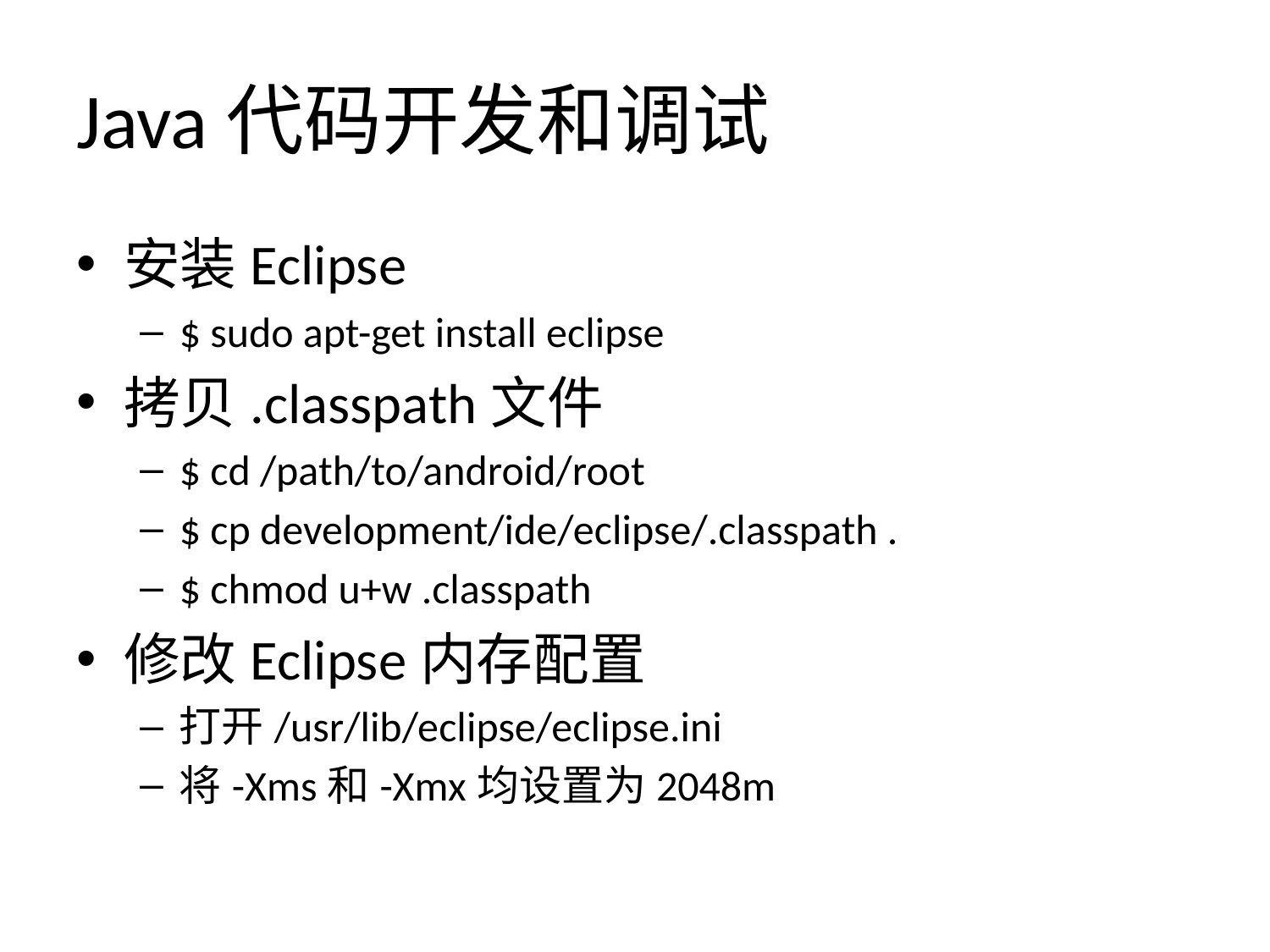

# Java代码开发和调试
安装Eclipse
$ sudo apt-get install eclipse
拷贝.classpath文件
$ cd /path/to/android/root
$ cp development/ide/eclipse/.classpath .
$ chmod u+w .classpath
修改Eclipse内存配置
打开/usr/lib/eclipse/eclipse.ini
将-Xms和-Xmx均设置为2048m